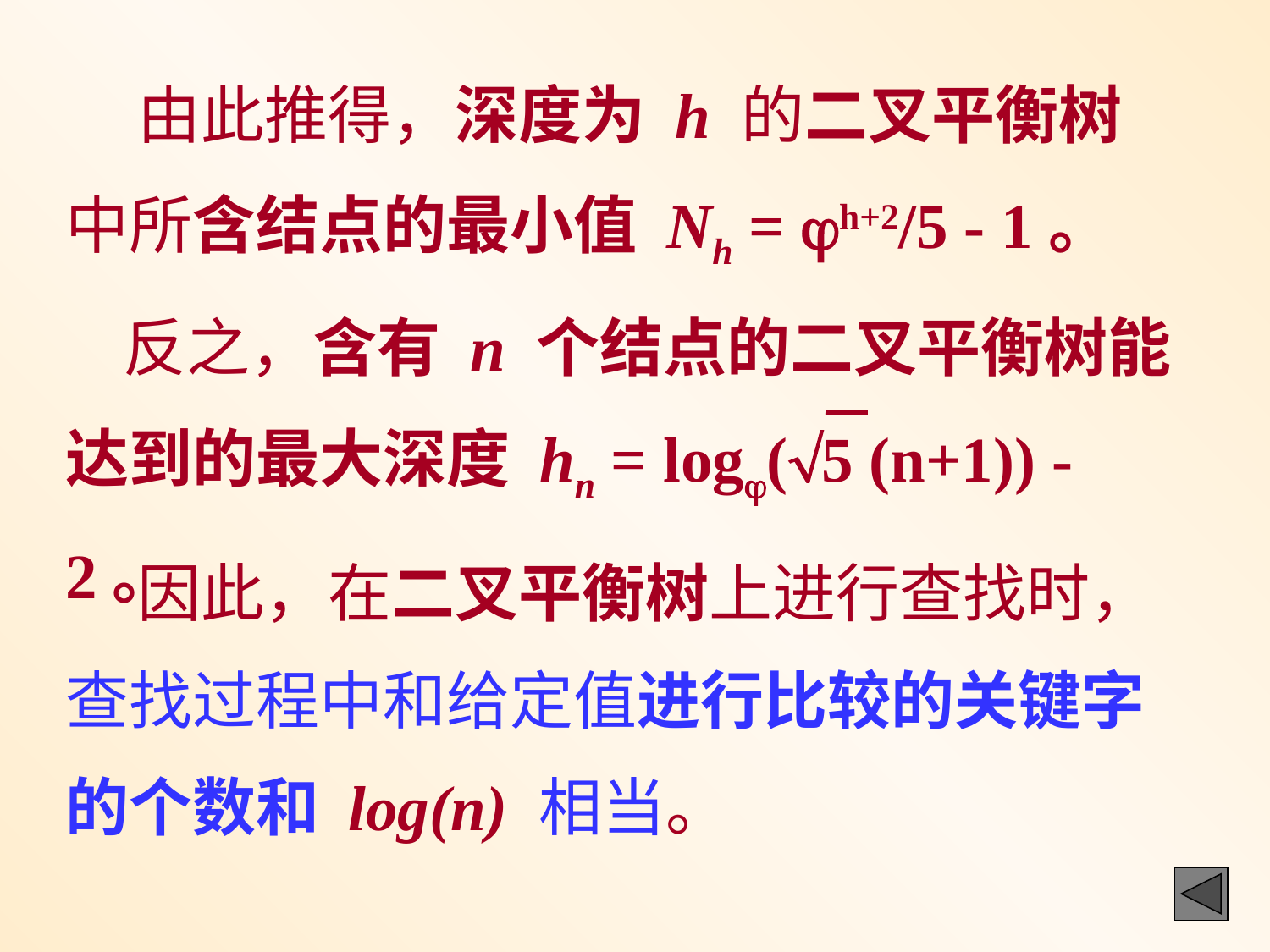

由此推得，深度为 h 的二叉平衡树中所含结点的最小值 Nh = ϕh+2/5 - 1。
   反之，含有 n 个结点的二叉平衡树能达到的最大深度 hn = logϕ(√5 (n+1)) - 2。

    因此，在二叉平衡树上进行查找时，
查找过程中和给定值进行比较的关键字的个数和 log(n) 相当。